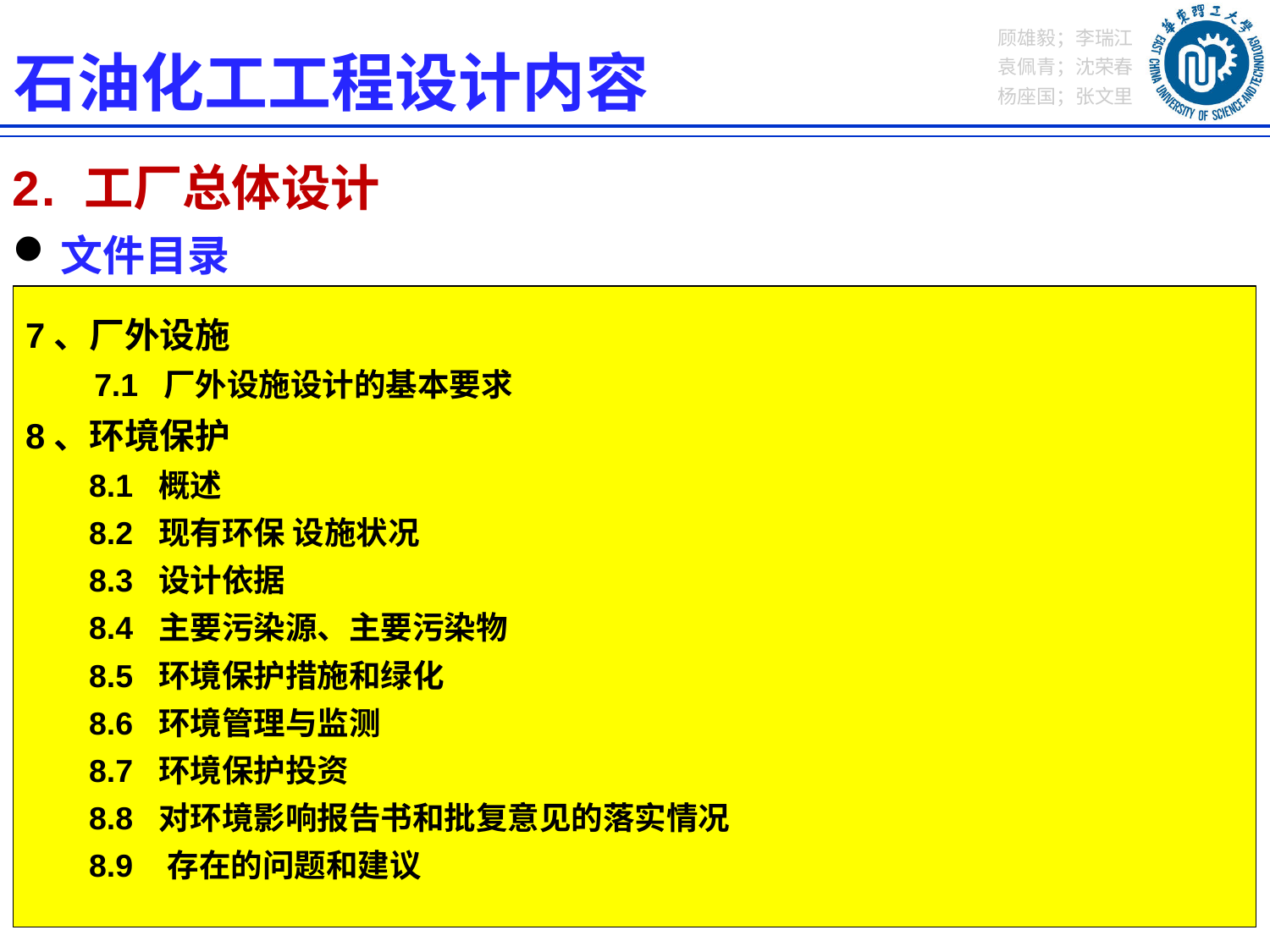

石油化工工程设计内容
工厂总体设计
文件目录

7、厂外设施
7.1  厂外设施设计的基本要求
8、环境保护
8.1  概述
8.2  现有环保 设施状况
8.3  设计依据
8.4  主要污染源、主要污染物
8.5  环境保护措施和绿化
8.6  环境管理与监测
8.7  环境保护投资
8.8  对环境影响报告书和批复意见的落实情况
8.9   存在的问题和建议